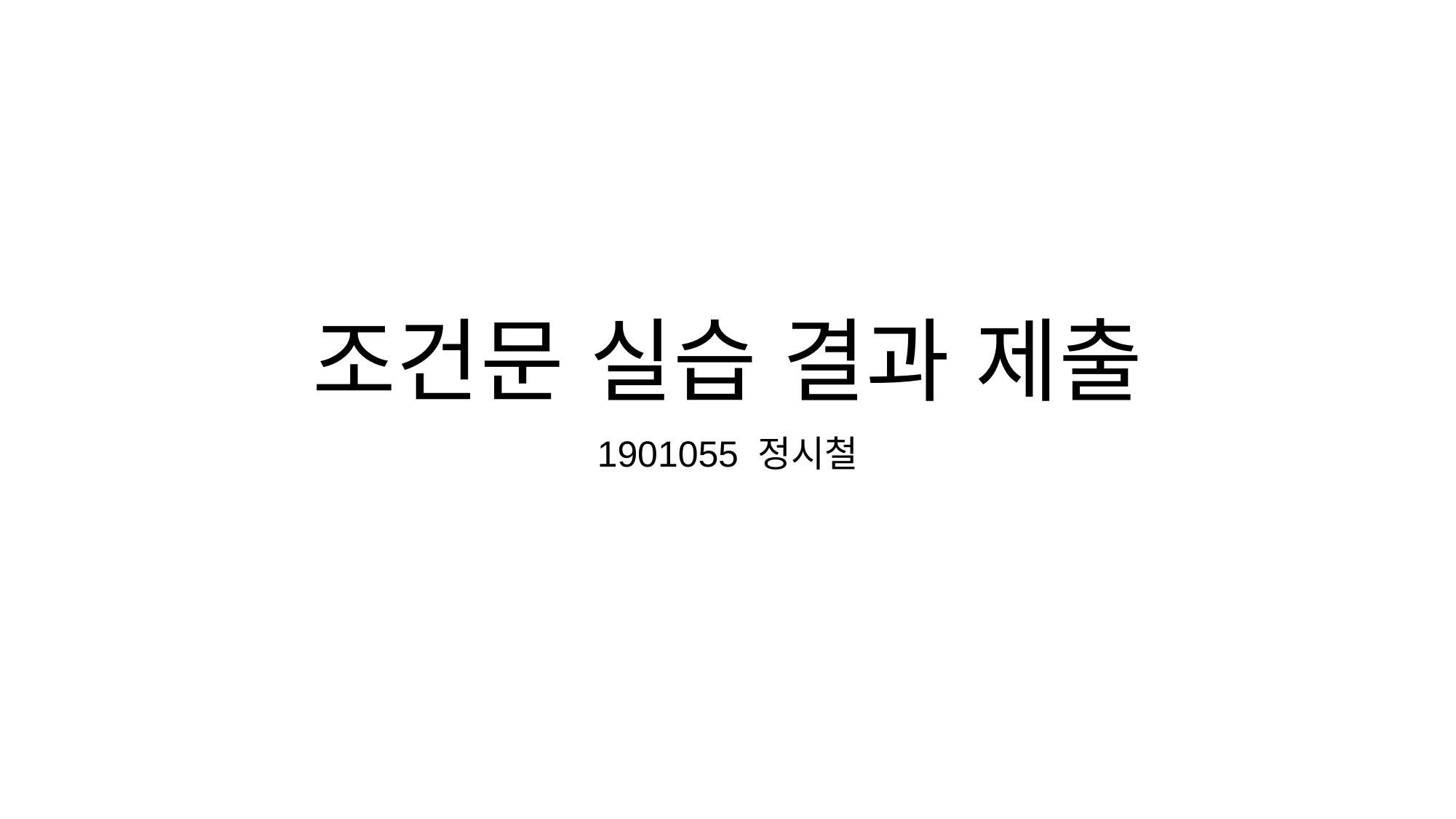

# 조건문 실습 결과 제출
1901055 정시철